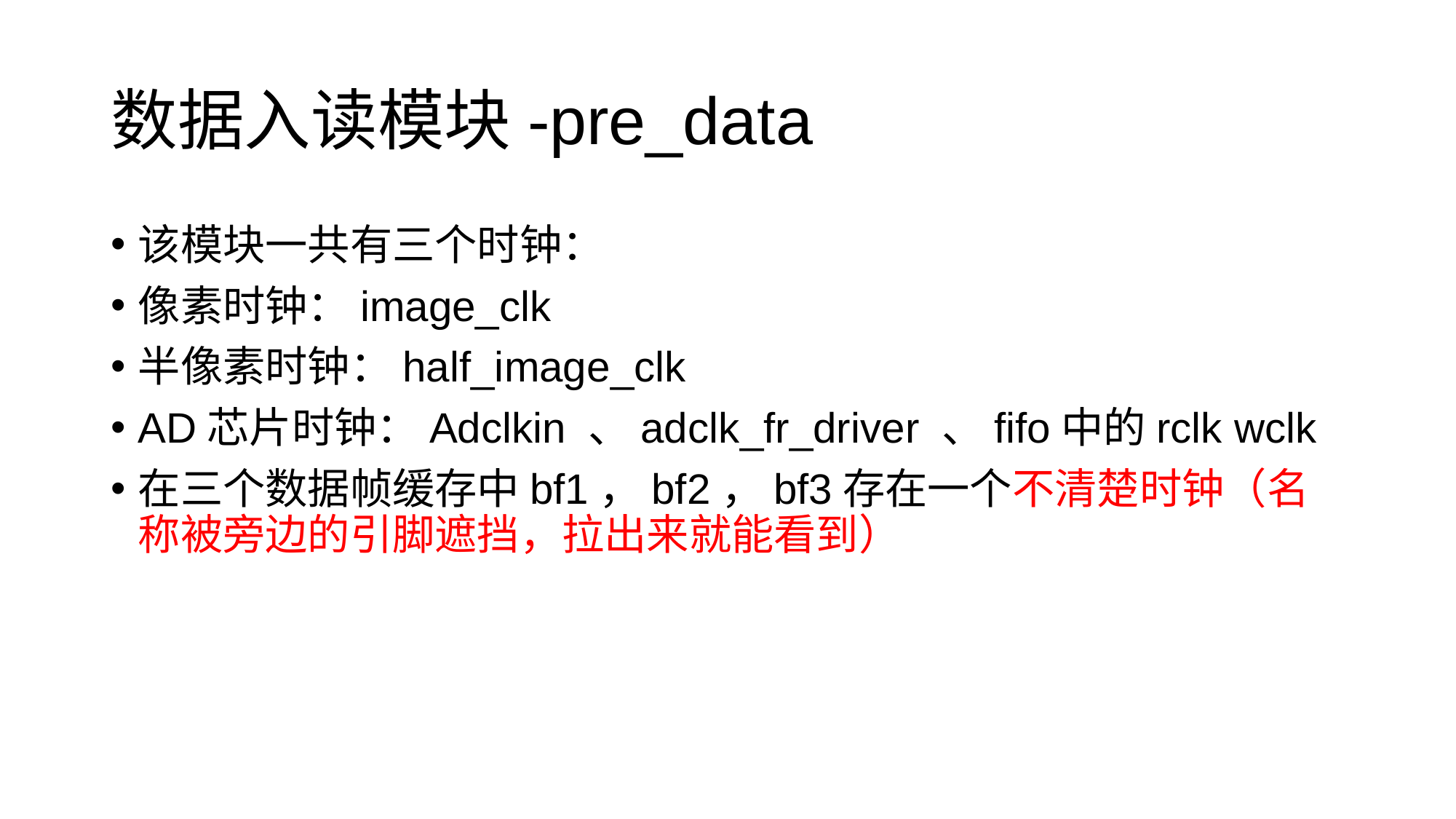

# 数据入读模块-pre_data
该模块一共有三个时钟：
像素时钟：image_clk
半像素时钟：half_image_clk
AD芯片时钟：Adclkin 、adclk_fr_driver 、fifo中的rclk wclk
在三个数据帧缓存中bf1，bf2，bf3存在一个不清楚时钟（名称被旁边的引脚遮挡，拉出来就能看到）